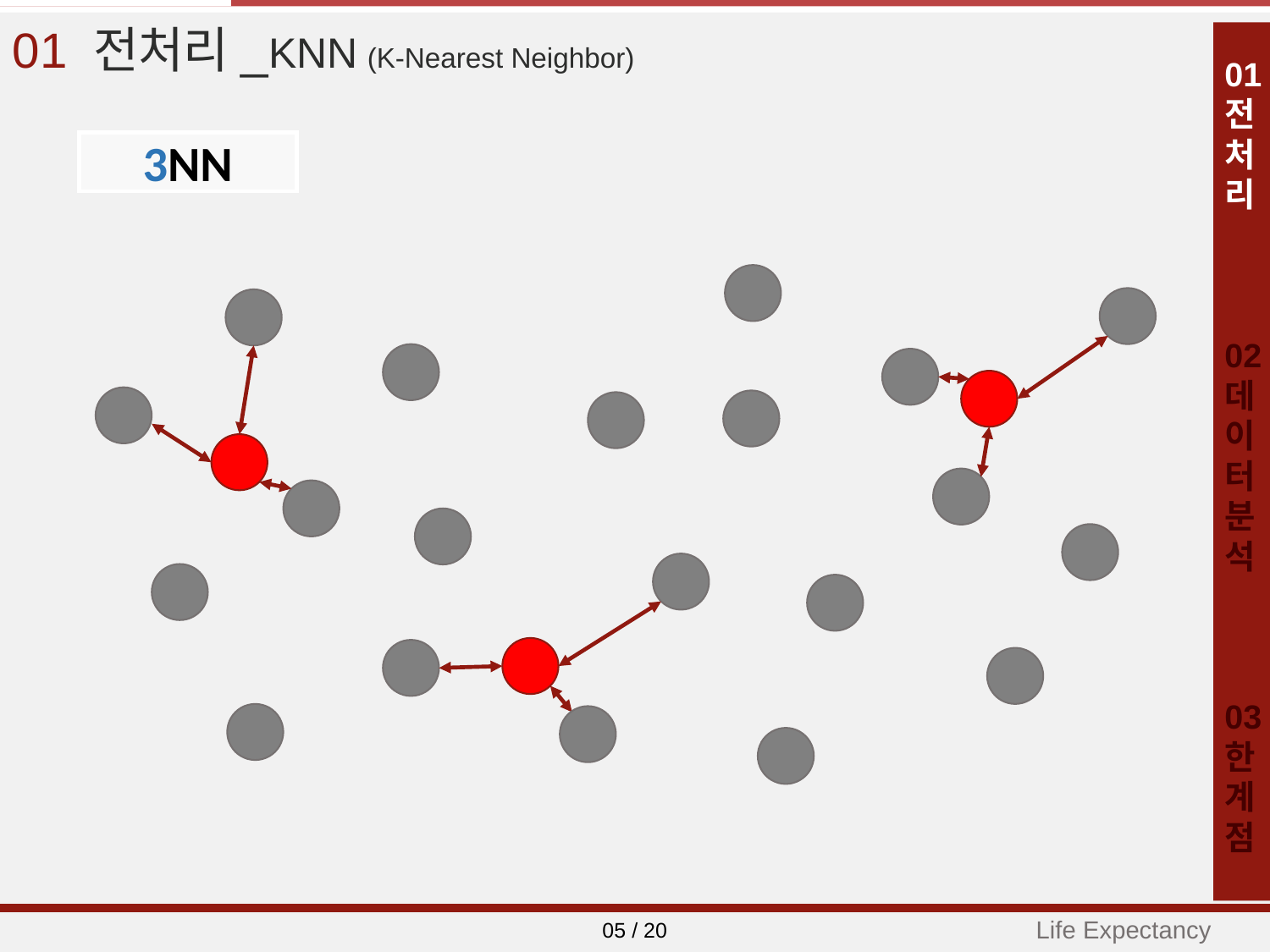

01 전처리_KNN (K-Nearest Neighbor)
01 전처리

 02 데이터분석

 03한계점
1NN
3NN

Life Expectancy
05 / 20